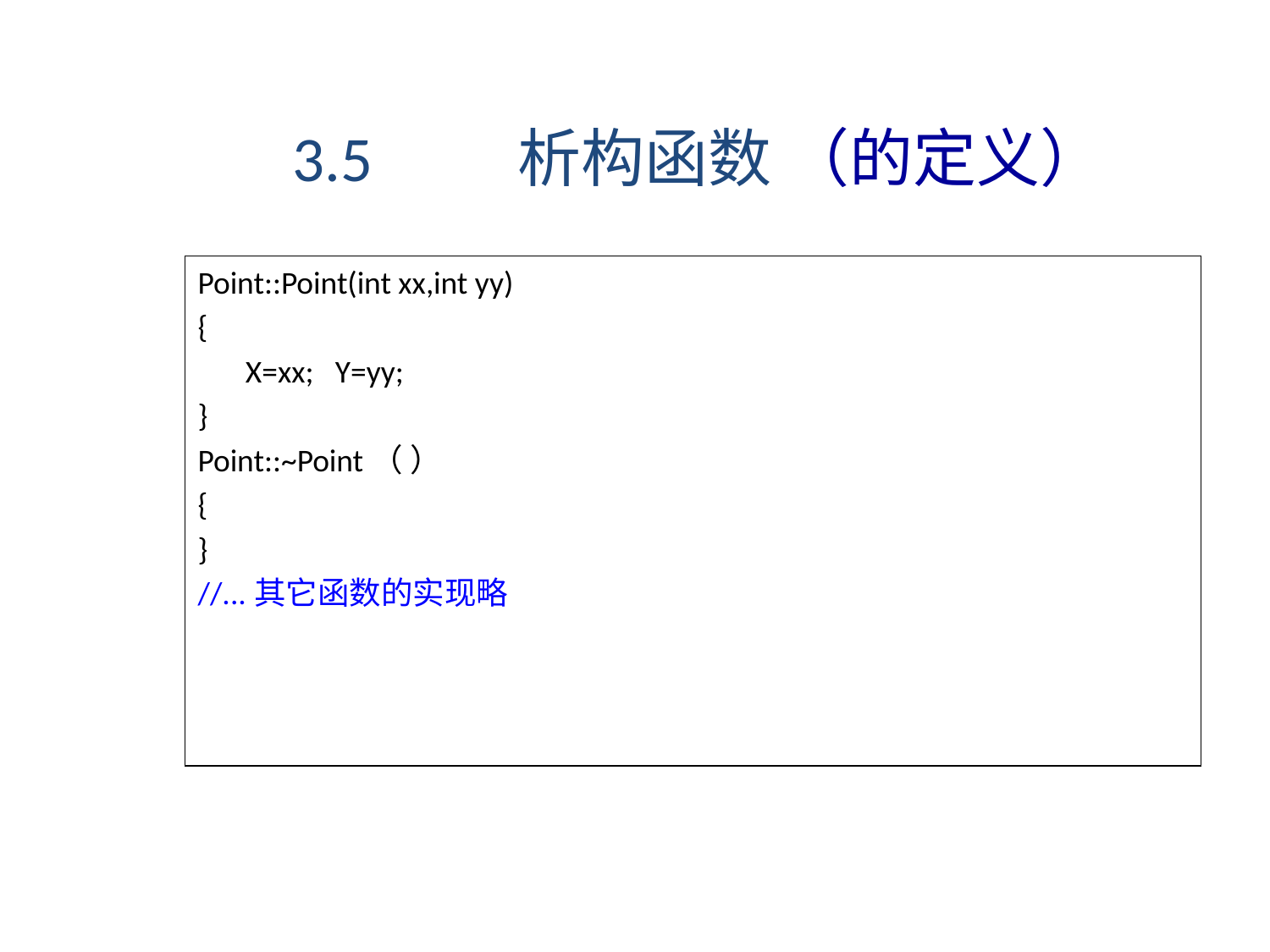

3.5         析构函数 （的定义）
Point::Point(int xx,int yy)
{
   	X=xx;   Y=yy;
}
Point::~Point（ ）
{
}
//...其它函数的实现略